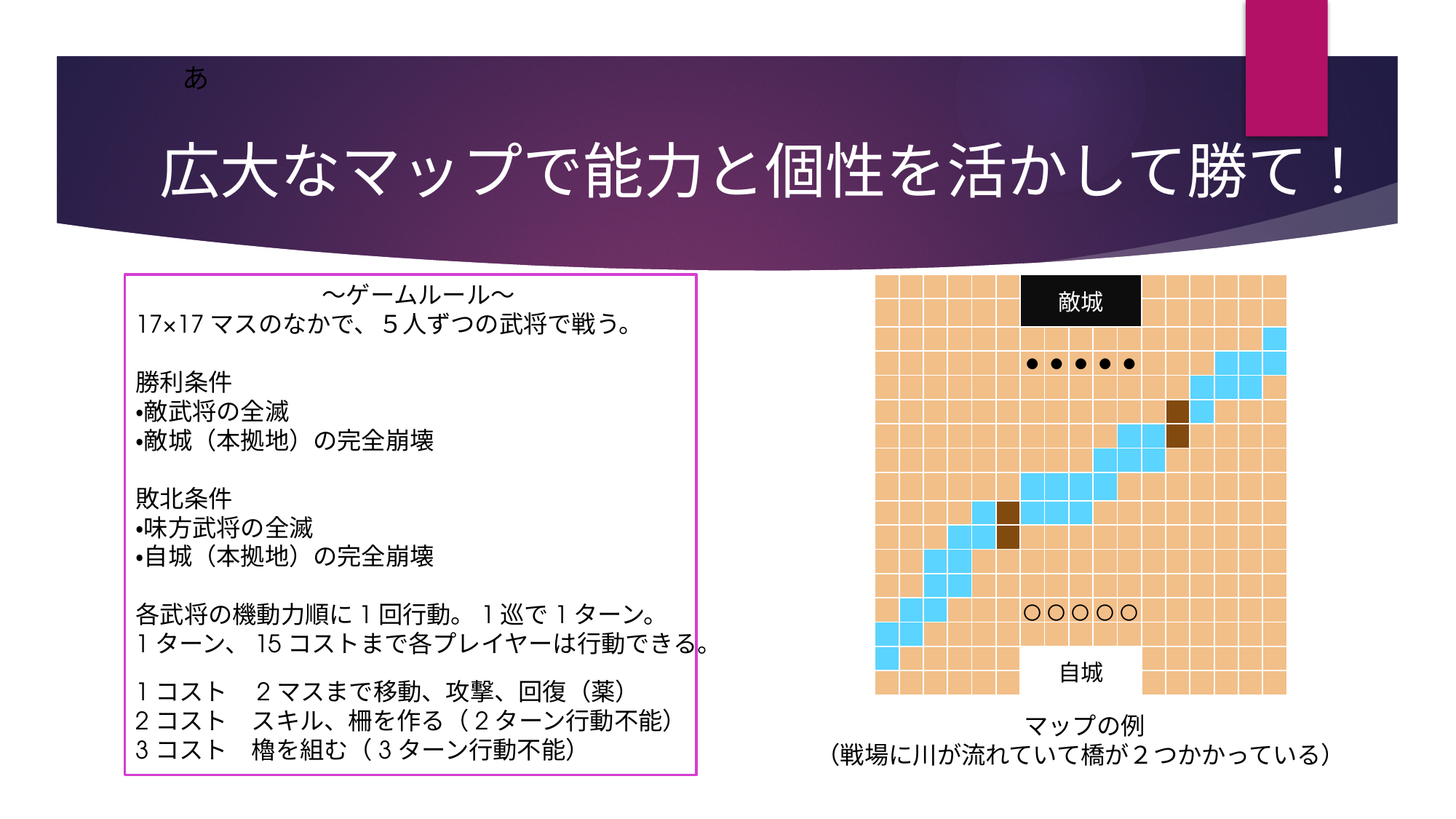

あ
広大なマップで能力と個性を活かして勝て！
～ゲームルール～
17×17マスのなかで、５人ずつの武将で戦う。

勝利条件
・敵武将の全滅
・敵城（本拠地）の完全崩壊

敗北条件
・味方武将の全滅
・自城（本拠地）の完全崩壊

各武将の機動力順に1回行動。1巡で1ターン。
1ターン、15コストまで各プレイヤーは行動できる。

1コスト　2マスまで移動、攻撃、回復（薬）
2コスト　スキル、柵を作る（2ターン行動不能）
3コスト　櫓を組む（3ターン行動不能）
|  |  |  |  |  |  | 敵城 |  |  |  |  |  |  |  |  |  |  |
| --- | --- | --- | --- | --- | --- | --- | --- | --- | --- | --- | --- | --- | --- | --- | --- | --- |
|  |  |  |  |  |  |  |  |  |  |  |  |  |  |  |  |  |
|  |  |  |  |  |  |  |  |  |  |  |  |  |  |  |  |  |
|  |  |  |  |  |  | ● | ● | ● | ● | ● |  |  |  |  |  |  |
|  |  |  |  |  |  |  |  |  |  |  |  |  |  |  |  |  |
|  |  |  |  |  |  |  |  |  |  |  |  |  |  |  |  |  |
|  |  |  |  |  |  |  |  |  |  |  |  |  |  |  |  |  |
|  |  |  |  |  |  |  |  |  |  |  |  |  |  |  |  |  |
|  |  |  |  |  |  |  |  |  |  |  |  |  |  |  |  |  |
|  |  |  |  |  |  |  |  |  |  |  |  |  |  |  |  |  |
|  |  |  |  |  |  |  |  |  |  |  |  |  |  |  |  |  |
|  |  |  |  |  |  |  |  |  |  |  |  |  |  |  |  |  |
|  |  |  |  |  |  |  |  |  |  |  |  |  |  |  |  |  |
|  |  |  |  |  |  | 〇 | 〇 | 〇 | 〇 | 〇 |  |  |  |  |  |  |
|  |  |  |  |  |  |  |  |  |  |  |  |  |  |  |  |  |
|  |  |  |  |  |  | 自城 |  |  |  |  |  |  |  |  |  |  |
|  |  |  |  |  |  |  |  |  |  |  |  |  |  |  |  |  |

マップの例
（戦場に川が流れていて橋が２つかかっている）